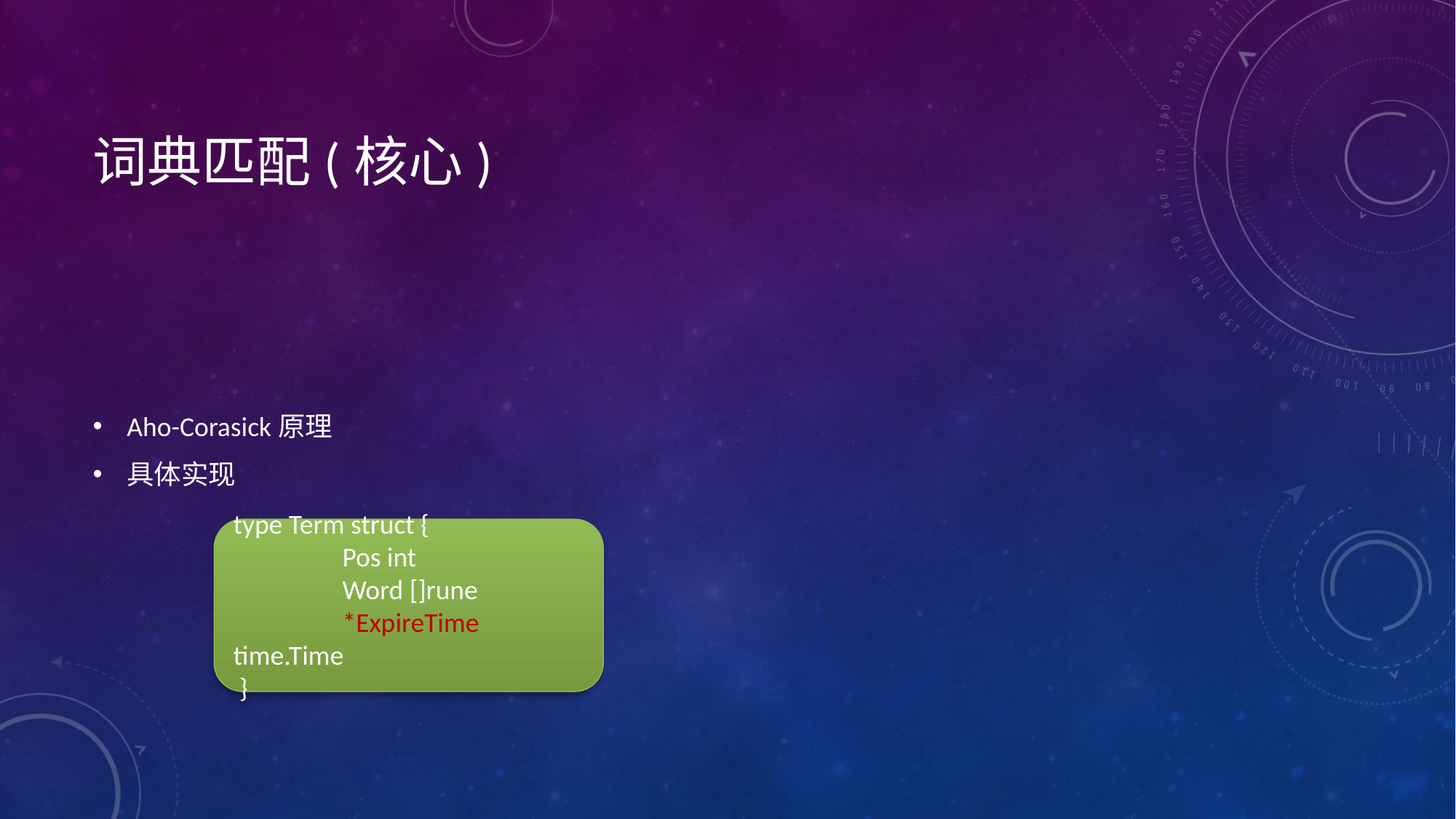

# 词典匹配(核心)
Aho-Corasick原理
具体实现

type Term struct {
	Pos int
 	Word []rune
	*ExpireTime time.Time
 }